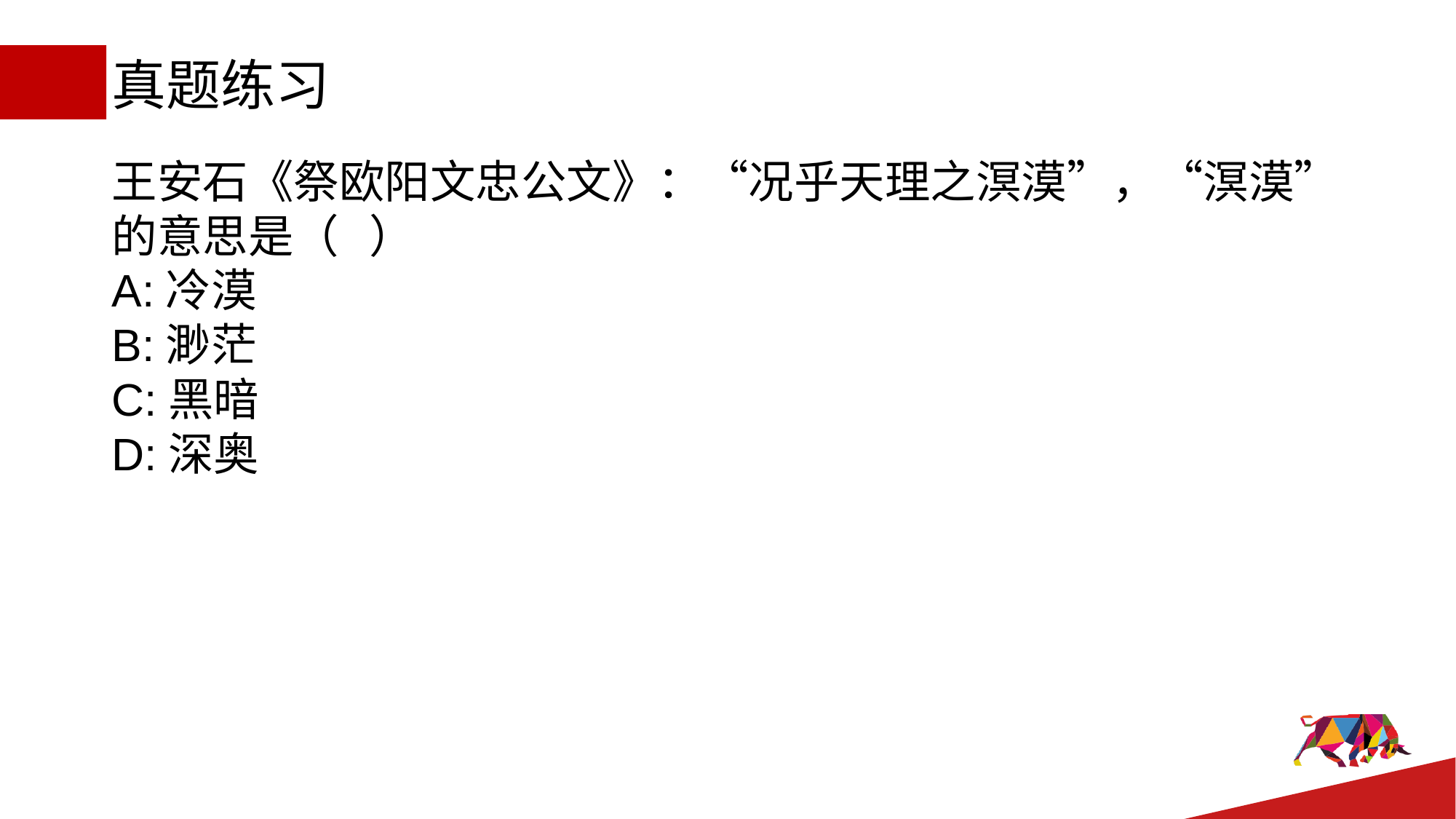

# 真题练习
王安石《祭欧阳文忠公文》：“况乎天理之溟漠”，“溟漠”的意思是（   ）
A:冷漠
B:渺茫
C:黑暗
D:深奥